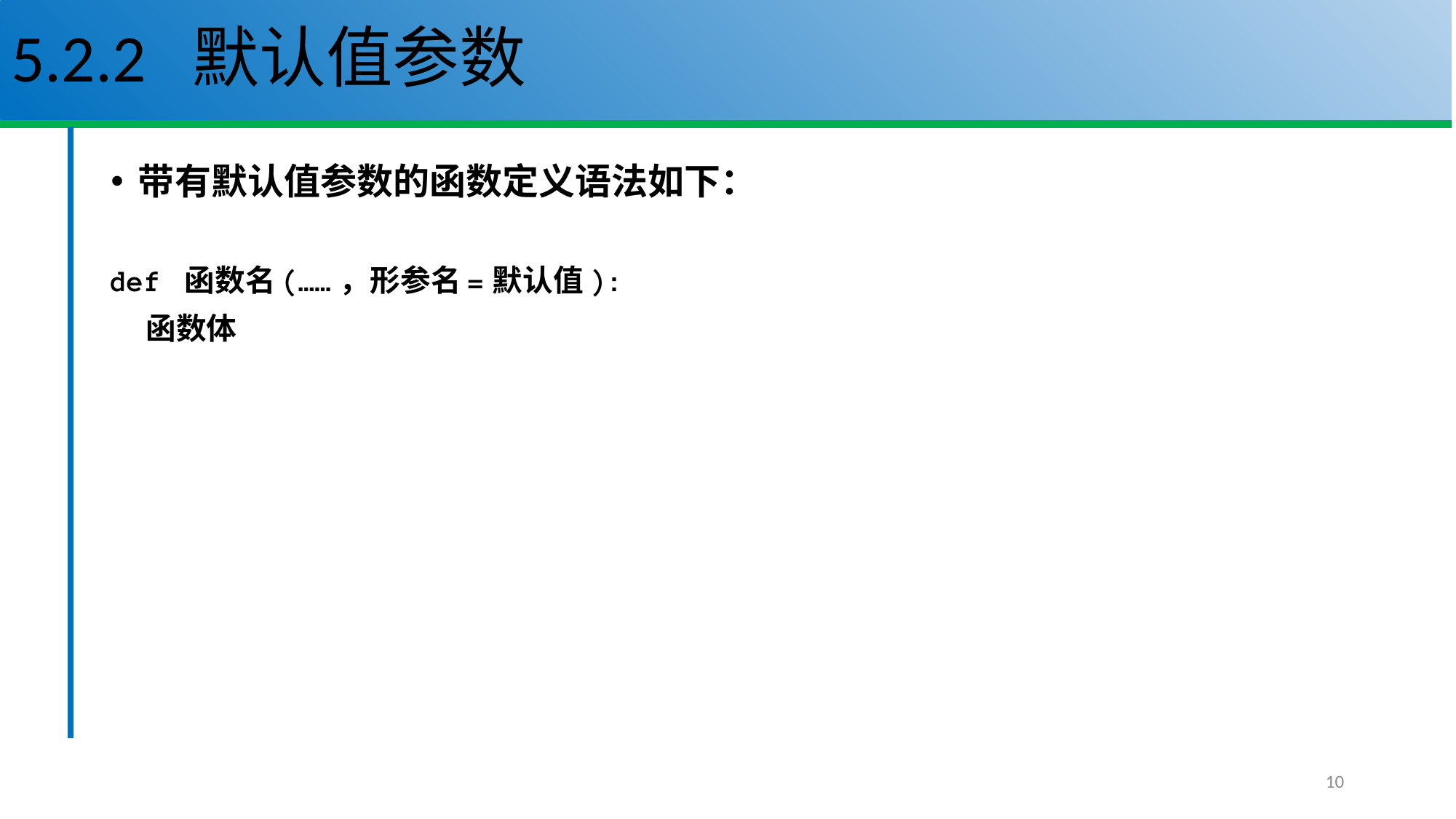

# 5.2.2  默认值参数
带有默认值参数的函数定义语法如下：

def 函数名(……，形参名=默认值):
    函数体
10